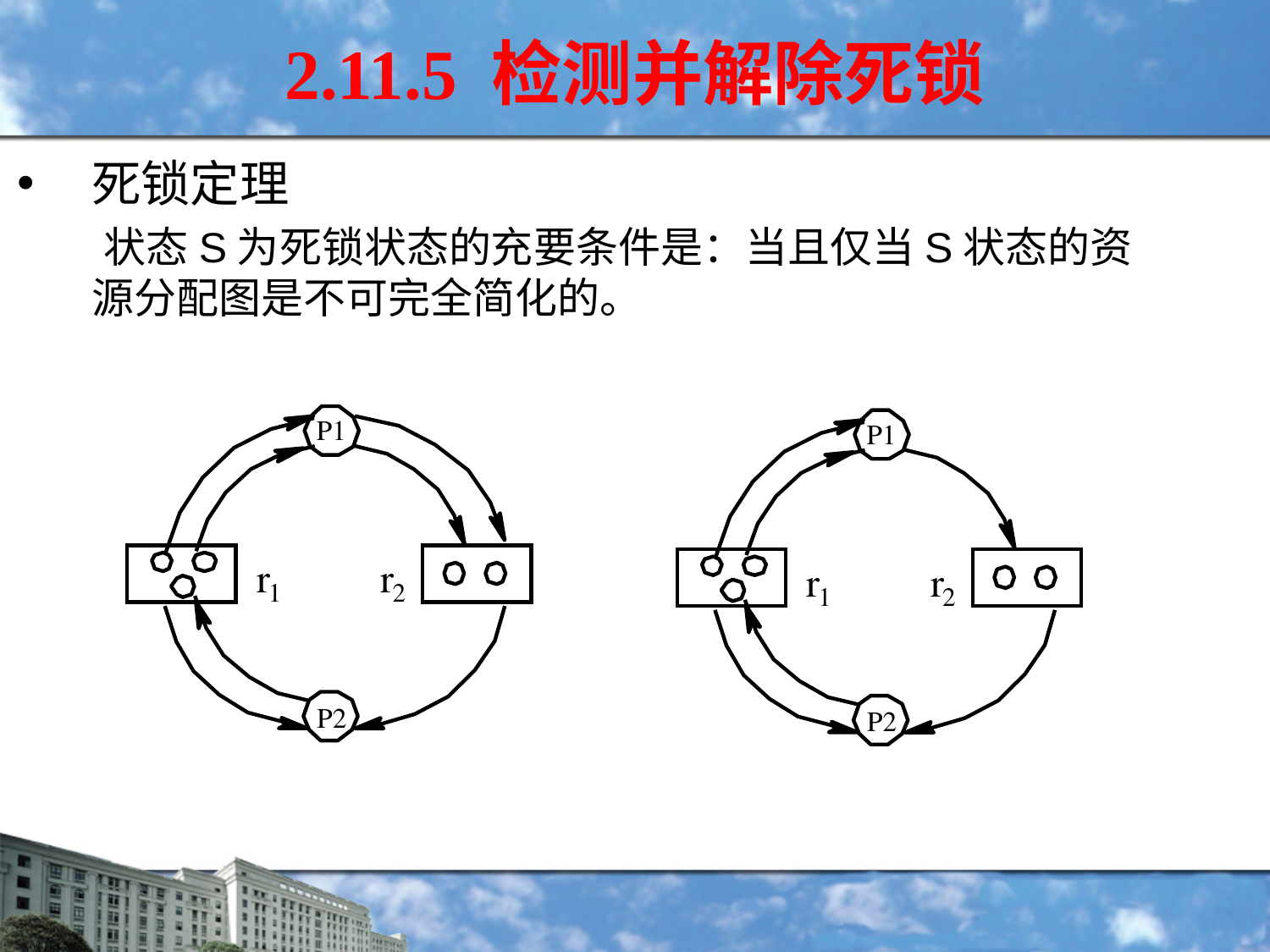

2.11.5 检测并解除死锁
死锁定理
        状态S为死锁状态的充要条件是：当且仅当S状态的资源分配图是不可完全简化的。

P1

r
r

1
2

P2

P1

r
r

1
2

P2